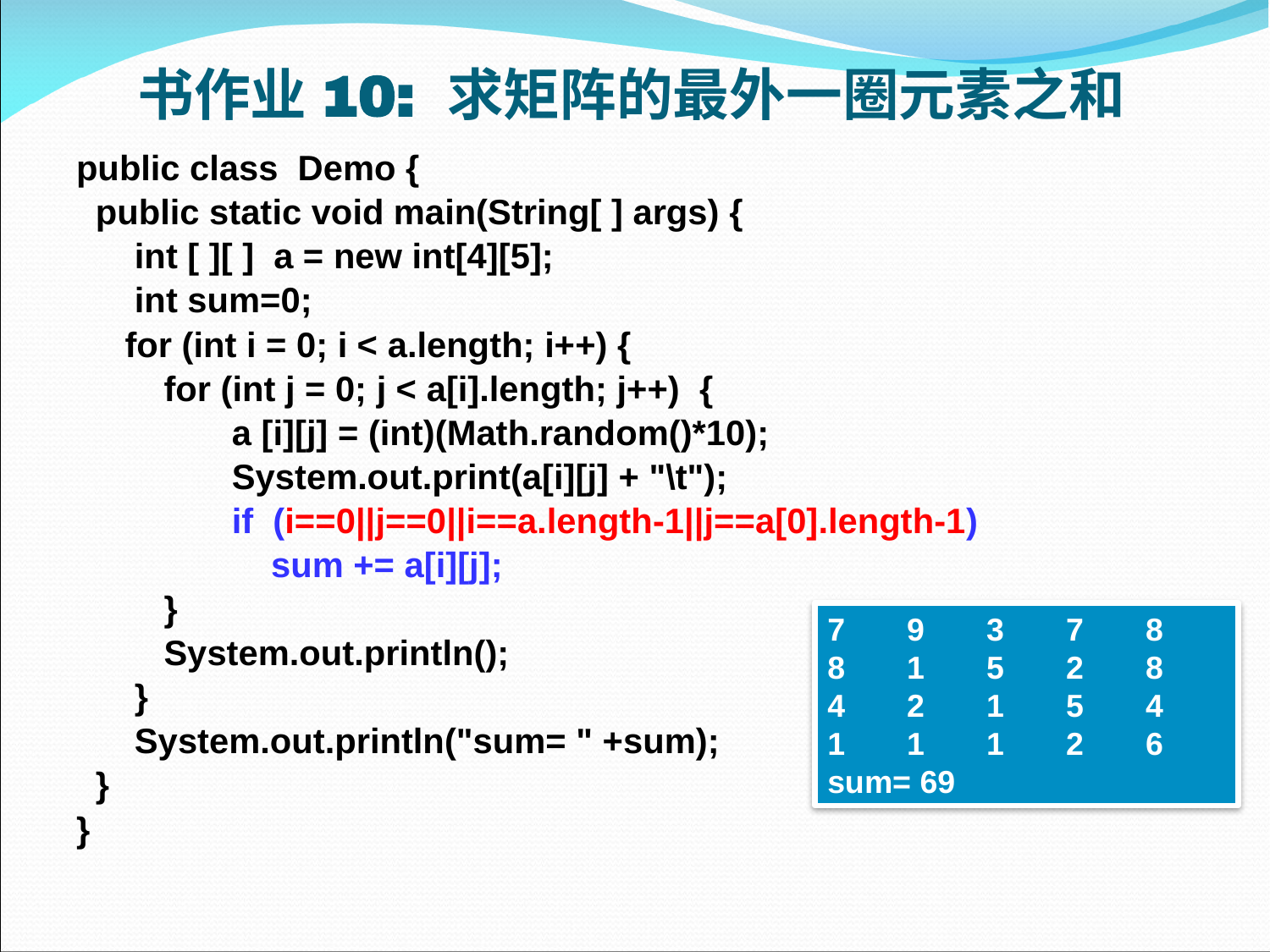

# 书作业10: 求矩阵的最外一圈元素之和
public class  Demo {
  public static void main(String[ ] args) {
      int [ ][ ]  a = new int[4][5];
      int sum=0;
     for (int i = 0; i < a.length; i++) {
         for (int j = 0; j < a[i].length; j++)  {
                a [i][j] = (int)(Math.random()*10);
                System.out.print(a[i][j] + "\t");
                if  (i==0||j==0||i==a.length-1||j==a[0].length-1)
                    sum += a[i][j];
         }
         System.out.println();
      }
      System.out.println("sum= " +sum);
  }
}
7       9       3       7       8
8       1       5       2       8
4       2       1       5       4
1       1       1       2       6
sum= 69